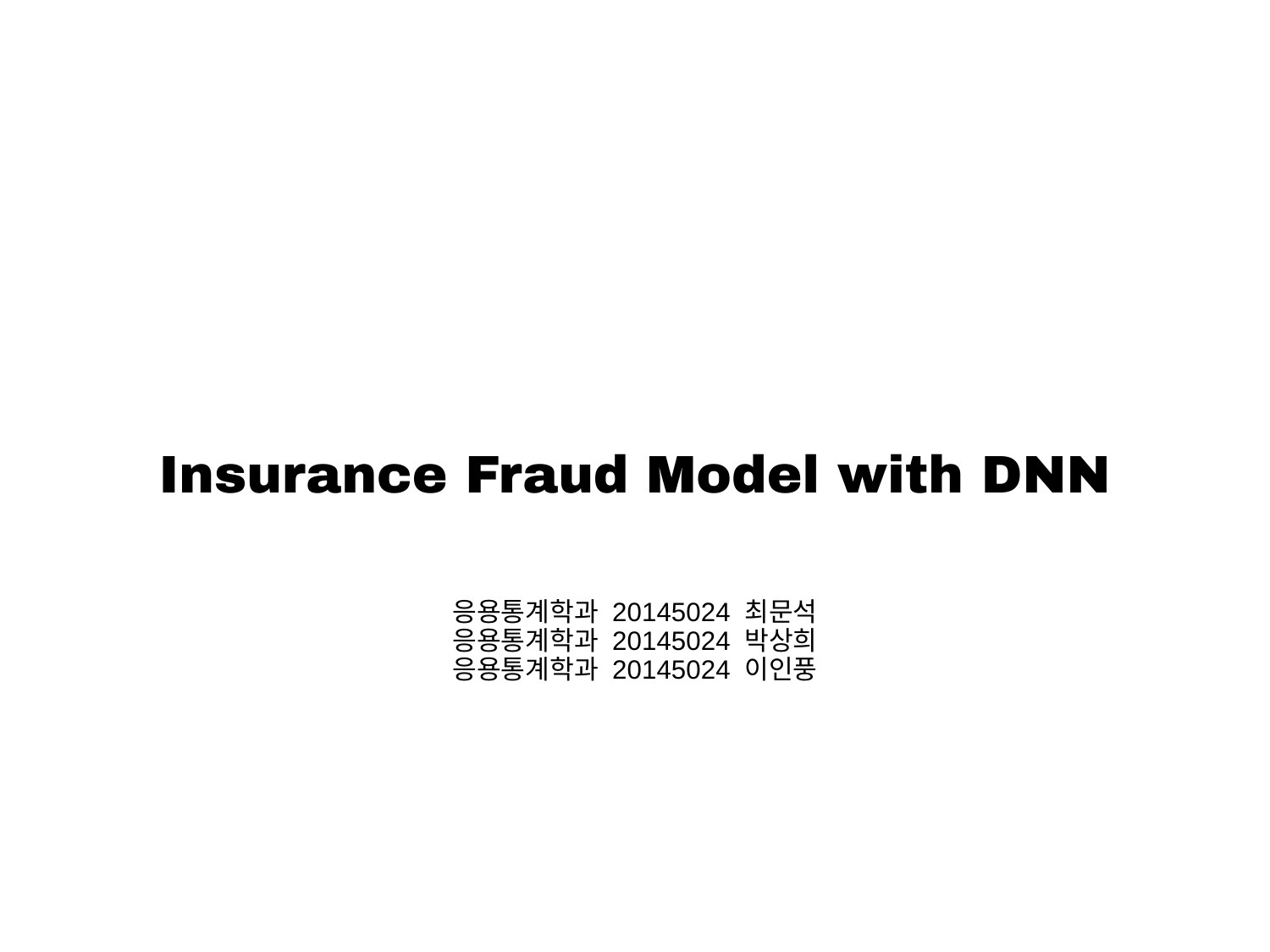

# Insurance Fraud Model with DNN
응용통계학과 20145024 최문석
응용통계학과 20145024 박상희
응용통계학과 20145024 이인풍